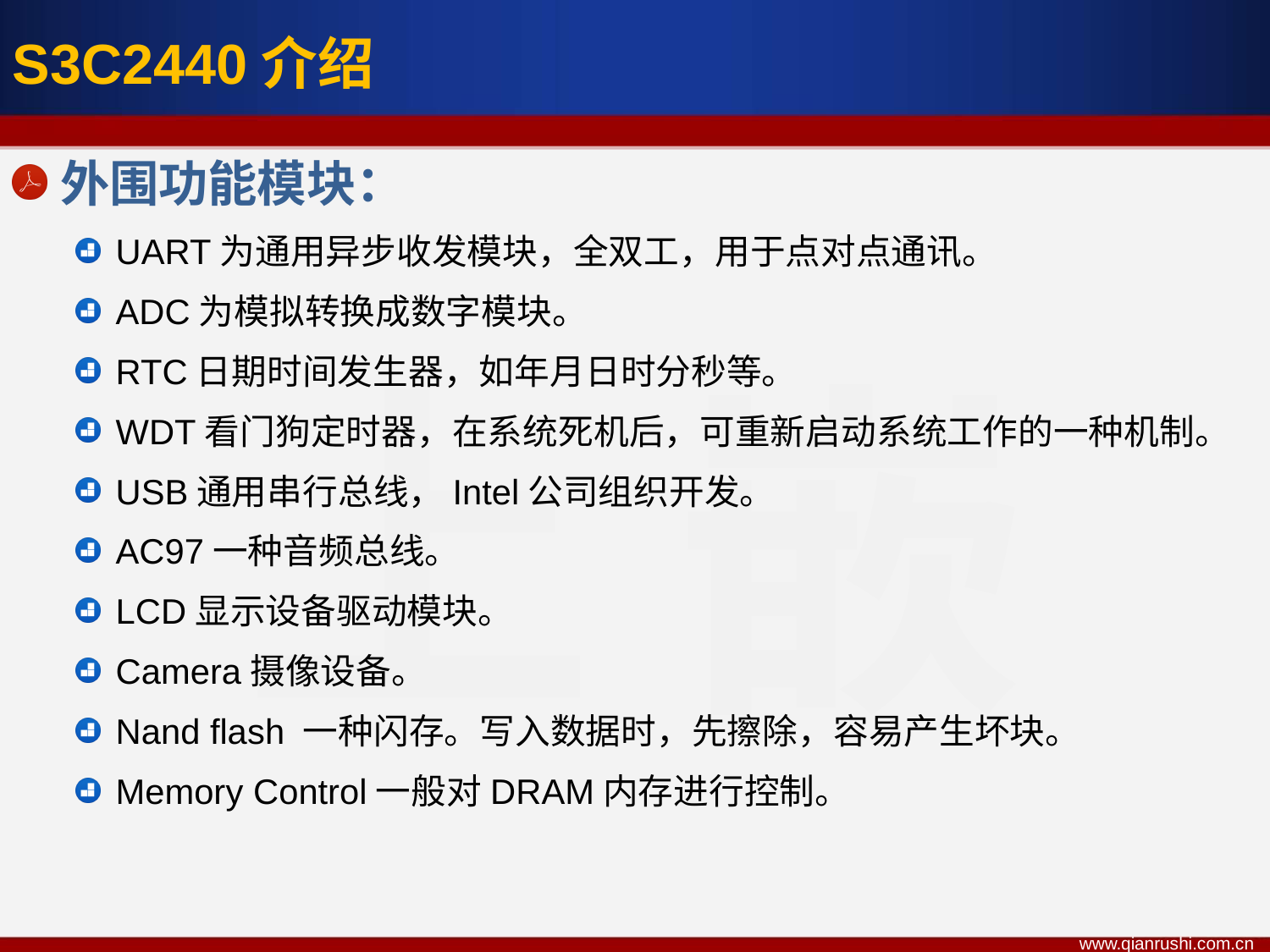

S3C2440介绍
外围功能模块：
UART为通用异步收发模块，全双工，用于点对点通讯。
ADC为模拟转换成数字模块。
RTC日期时间发生器，如年月日时分秒等。
WDT看门狗定时器，在系统死机后，可重新启动系统工作的一种机制。
USB通用串行总线，Intel公司组织开发。
AC97一种音频总线。
LCD显示设备驱动模块。
Camera摄像设备。
Nand flash 一种闪存。写入数据时，先擦除，容易产生坏块。
Memory Control一般对DRAM内存进行控制。